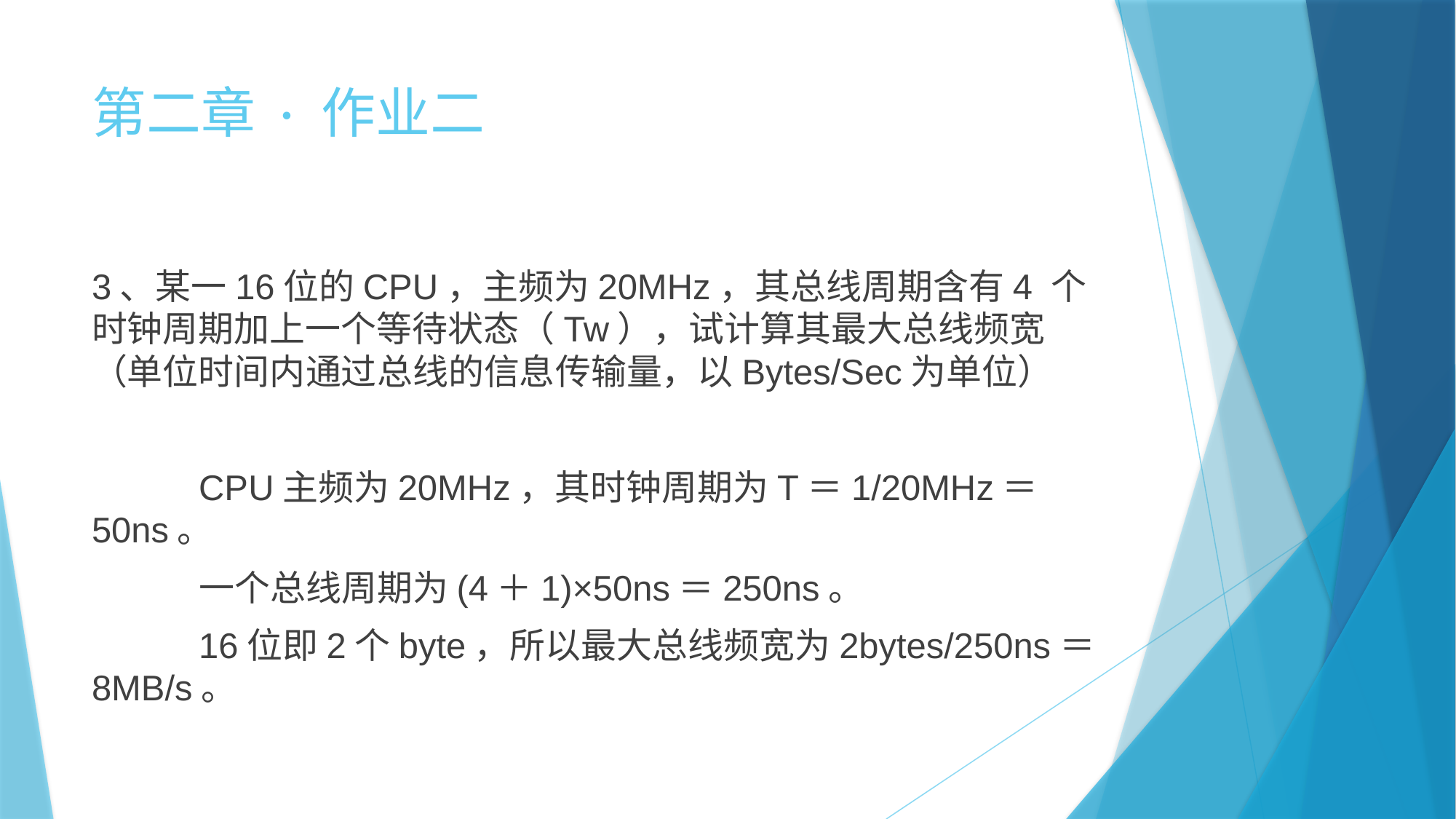

# 第二章 · 作业二
3、某一16位的CPU，主频为20MHz，其总线周期含有4 个时钟周期加上一个等待状态（Tw），试计算其最大总线频宽（单位时间内通过总线的信息传输量，以Bytes/Sec为单位）

	CPU主频为20MHz，其时钟周期为T＝1/20MHz＝50ns。
	一个总线周期为(4＋1)×50ns＝250ns。
	16位即2个byte，所以最大总线频宽为2bytes/250ns＝8MB/s。